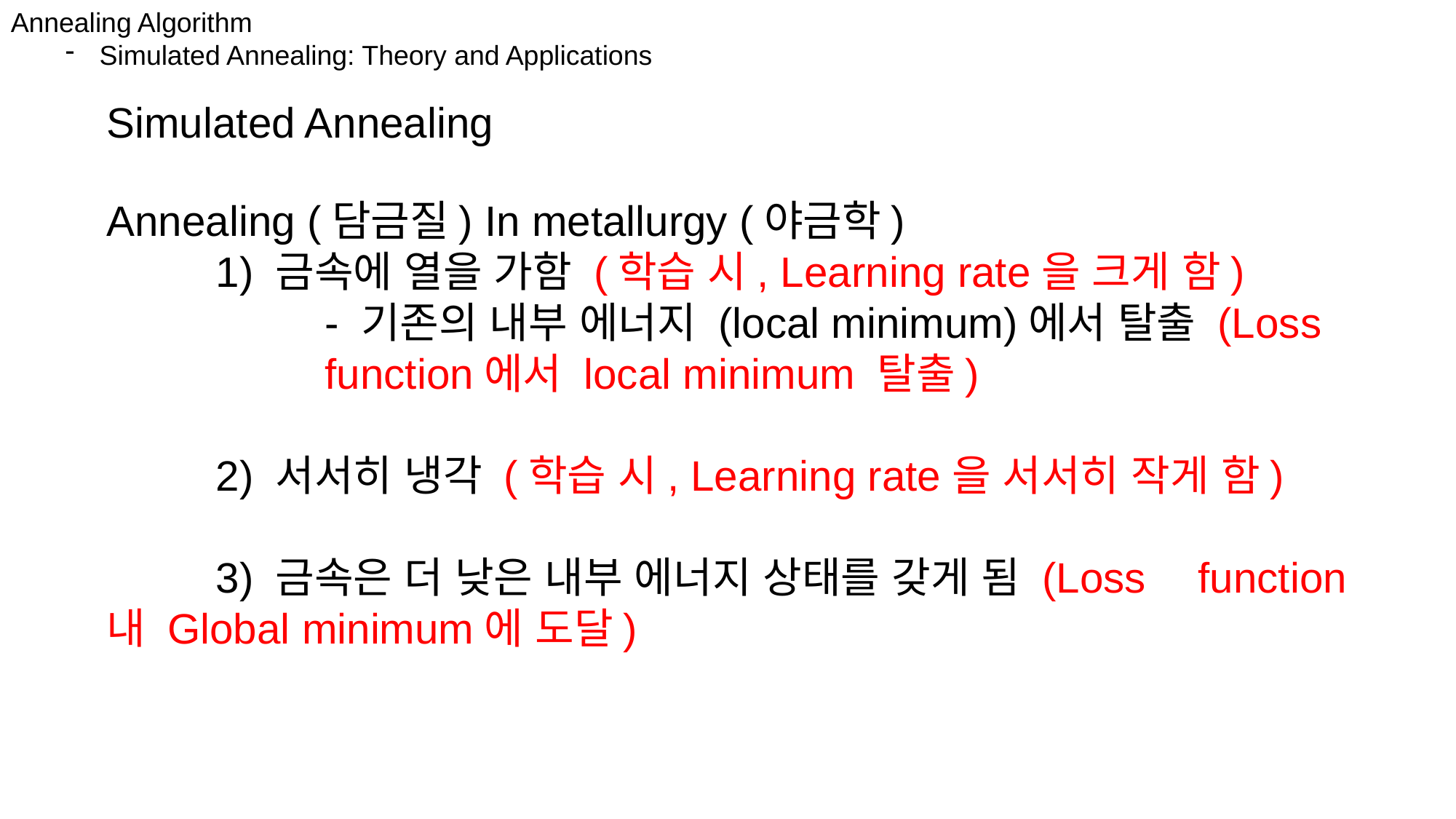

Annealing Algorithm
Simulated Annealing: Theory and Applications
Simulated Annealing
Annealing (담금질) In metallurgy (야금학)
	1) 금속에 열을 가함 (학습 시, Learning rate을 크게 함)
		- 기존의 내부 에너지 (local minimum)에서 탈출 (Loss 		function에서 local minimum 탈출)

	2) 서서히 냉각 (학습 시, Learning rate을 서서히 작게 함)

	3) 금속은 더 낮은 내부 에너지 상태를 갖게 됨 (Loss 	function 내 Global minimum에 도달)